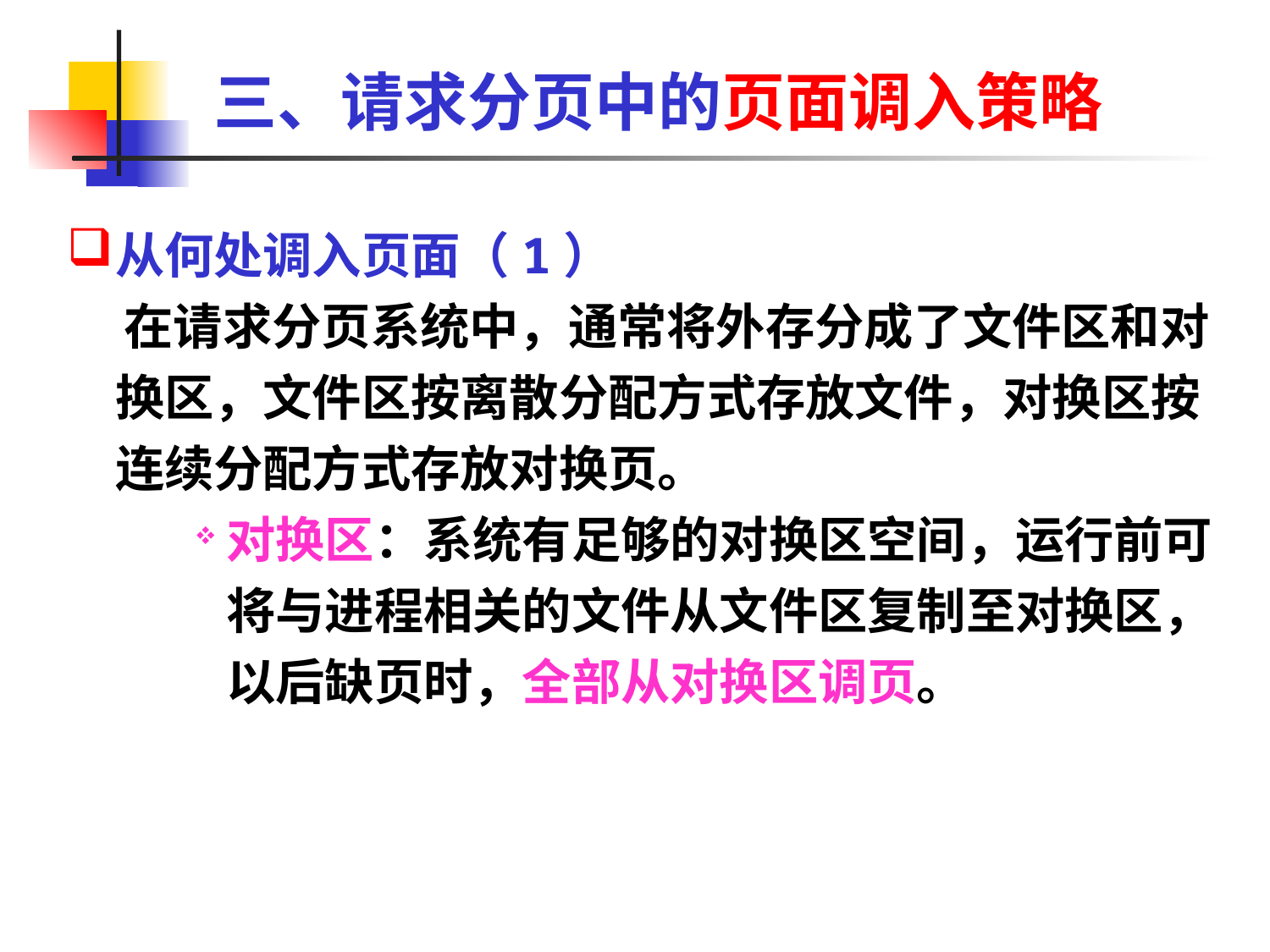

# 三、请求分页中的页面调入策略
从何处调入页面（1）
    在请求分页系统中，通常将外存分成了文件区和对换区，文件区按离散分配方式存放文件，对换区按连续分配方式存放对换页。
对换区：系统有足够的对换区空间，运行前可将与进程相关的文件从文件区复制至对换区，以后缺页时，全部从对换区调页。